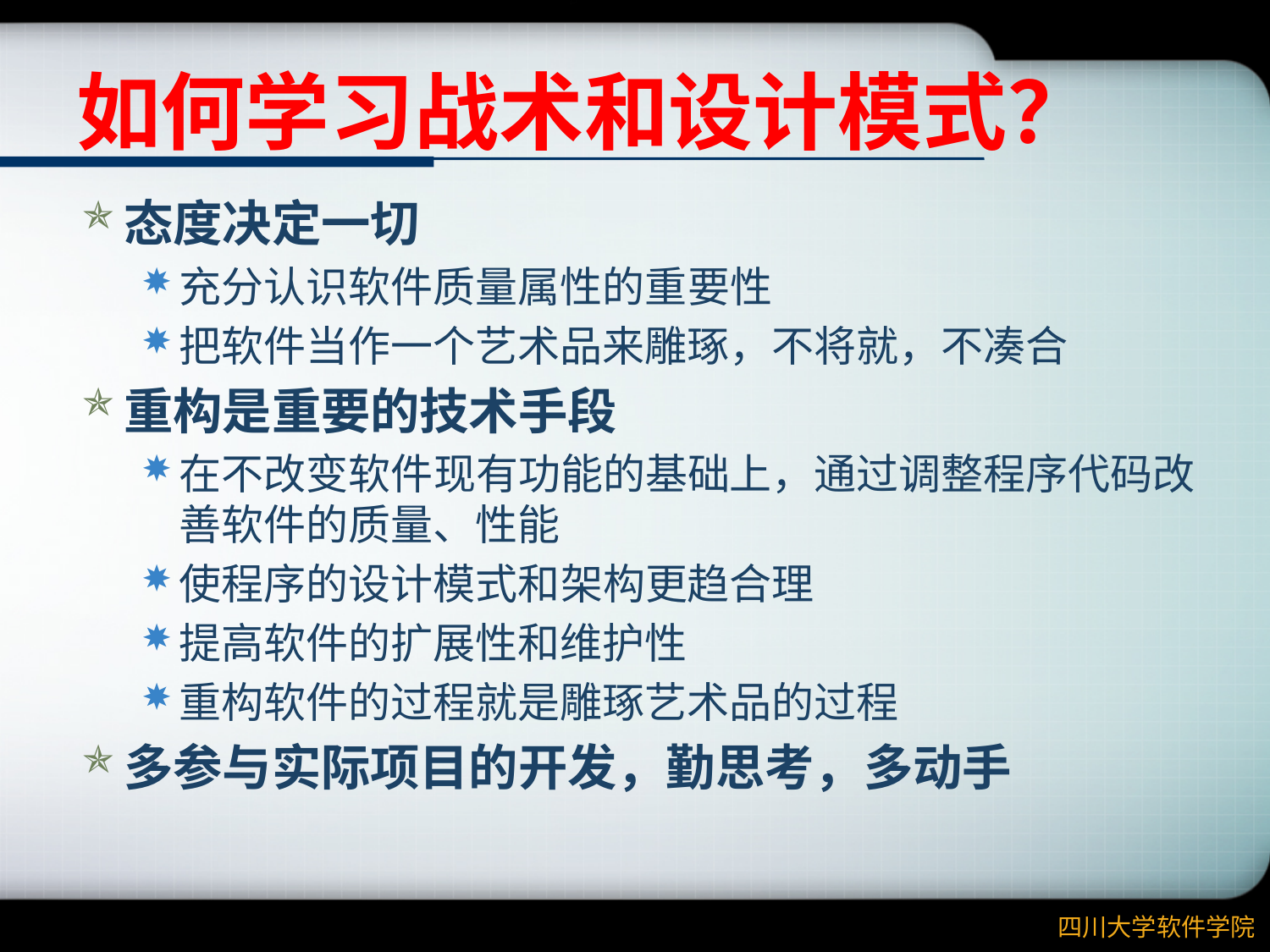

# 如何学习战术和设计模式？
态度决定一切
充分认识软件质量属性的重要性
把软件当作一个艺术品来雕琢，不将就，不凑合
重构是重要的技术手段
在不改变软件现有功能的基础上，通过调整程序代码改善软件的质量、性能
使程序的设计模式和架构更趋合理
提高软件的扩展性和维护性
重构软件的过程就是雕琢艺术品的过程
多参与实际项目的开发，勤思考，多动手